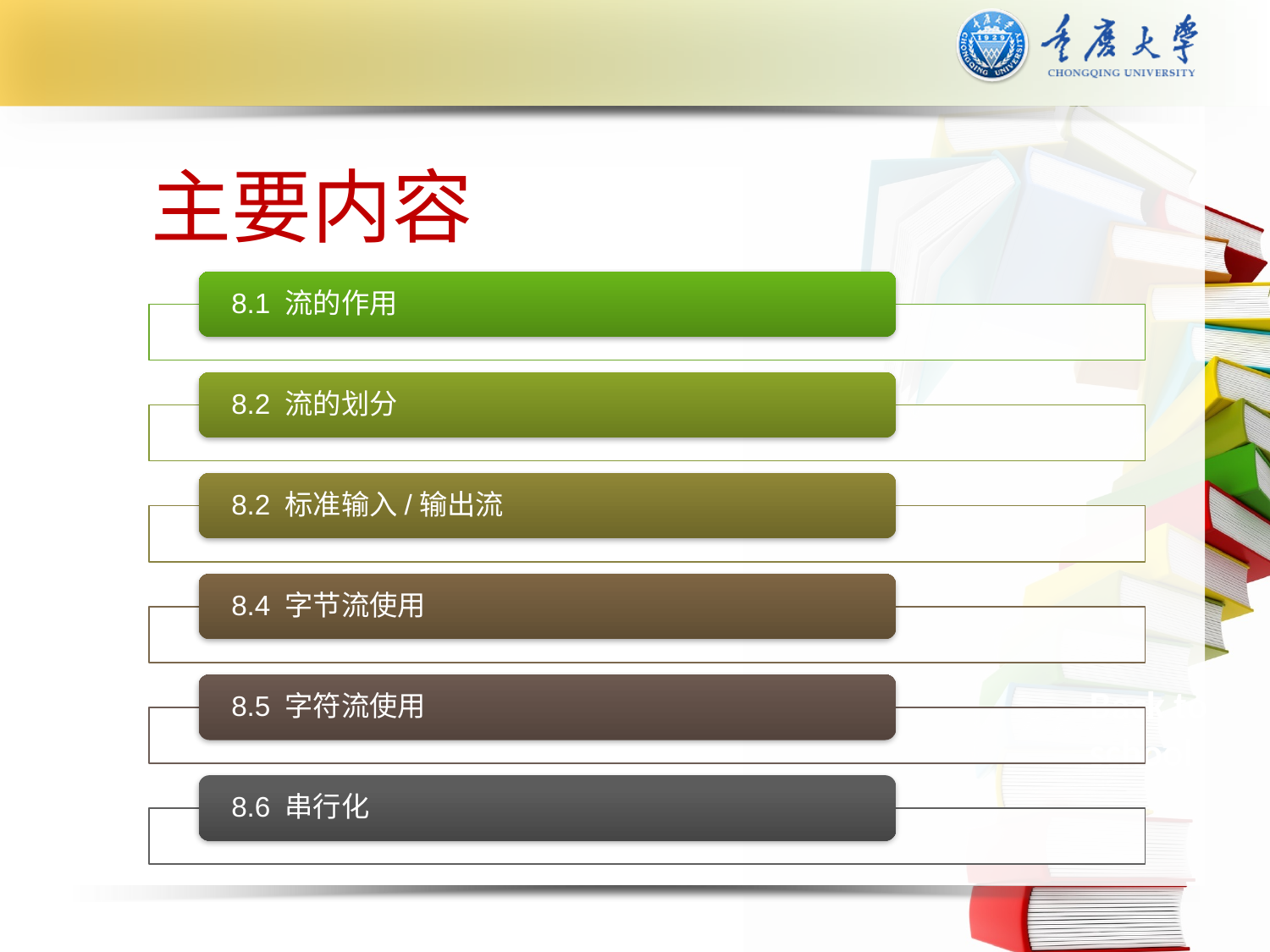

主要内容
8.1 流的作用
8.2 流的划分
8.2 标准输入/输出流
8.4 字节流使用
8.5 字符流使用
8.6 串行化
Back to
school